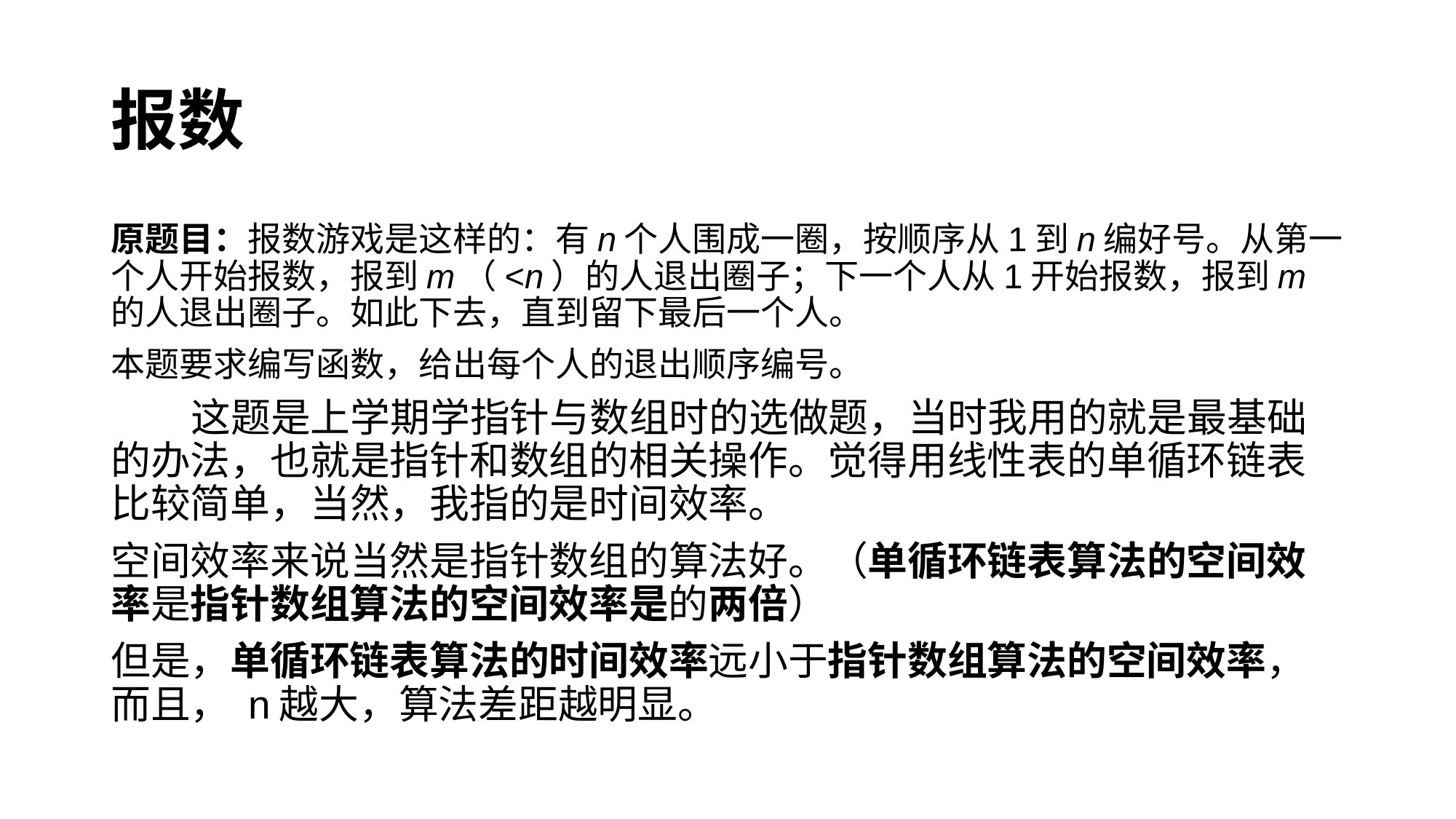

# 报数
原题目：报数游戏是这样的：有n个人围成一圈，按顺序从1到n编好号。从第一个人开始报数，报到m（<n）的人退出圈子；下一个人从1开始报数，报到m的人退出圈子。如此下去，直到留下最后一个人。
本题要求编写函数，给出每个人的退出顺序编号。
        这题是上学期学指针与数组时的选做题，当时我用的就是最基础的办法，也就是指针和数组的相关操作。觉得用线性表的单循环链表比较简单，当然，我指的是时间效率。
空间效率来说当然是指针数组的算法好。（单循环链表算法的空间效率是指针数组算法的空间效率是的两倍）
但是，单循环链表算法的时间效率远小于指针数组算法的空间效率，而且， n越大，算法差距越明显。